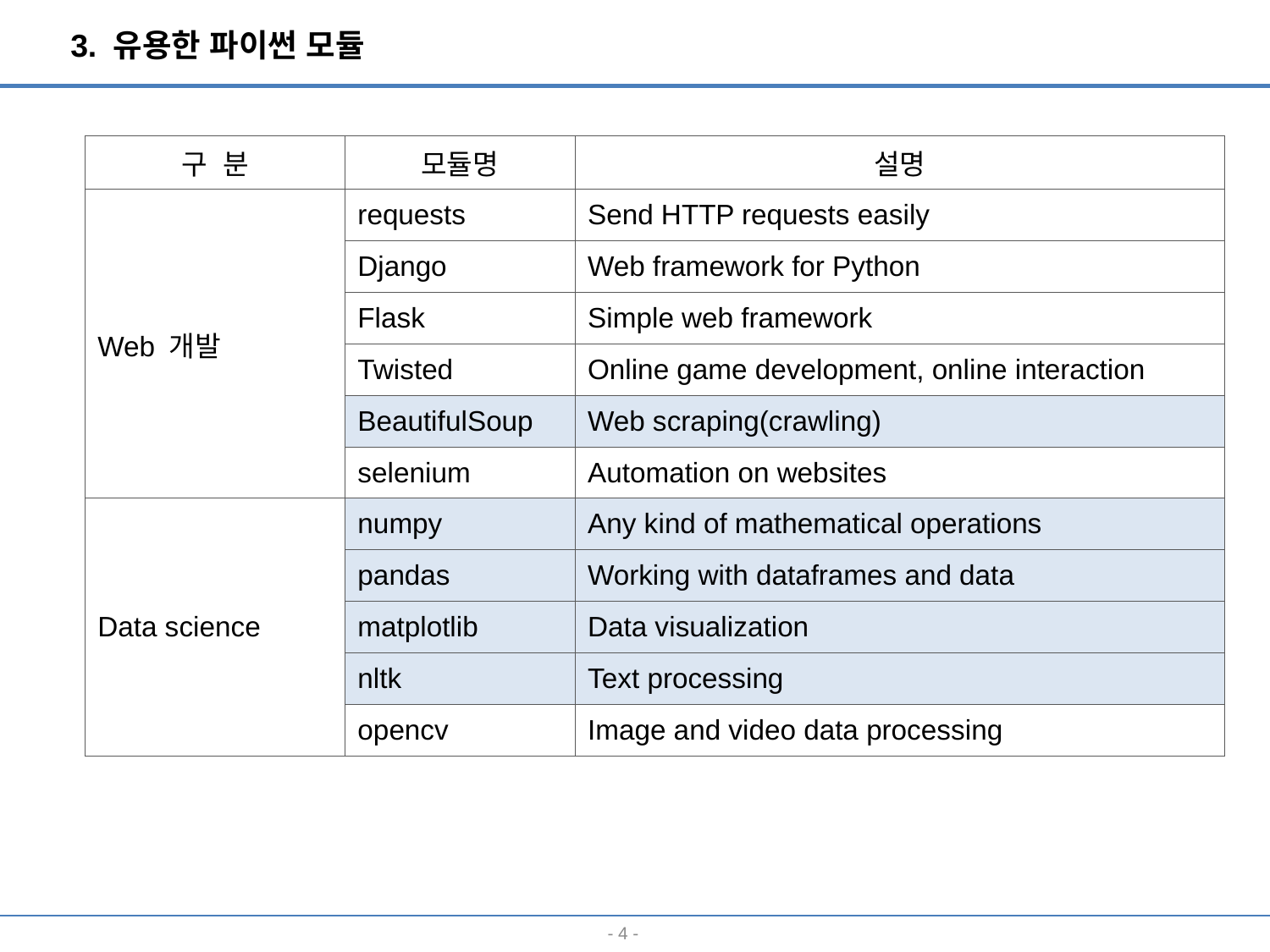

3. 유용한 파이썬 모듈
| 구 분 | 모듈명 | 설명 |
| --- | --- | --- |
| Web 개발 | requests | Send HTTP requests easily |
|  | Django | Web framework for Python |
|  | Flask | Simple web framework |
|  | Twisted | Online game development, online interaction |
|  | BeautifulSoup | Web scraping(crawling) |
|  | selenium | Automation on websites |
| Data science | numpy | Any kind of mathematical operations |
|  | pandas | Working with dataframes and data |
|  | matplotlib | Data visualization |
|  | nltk | Text processing |
|  | opencv | Image and video data processing |
- 4 -